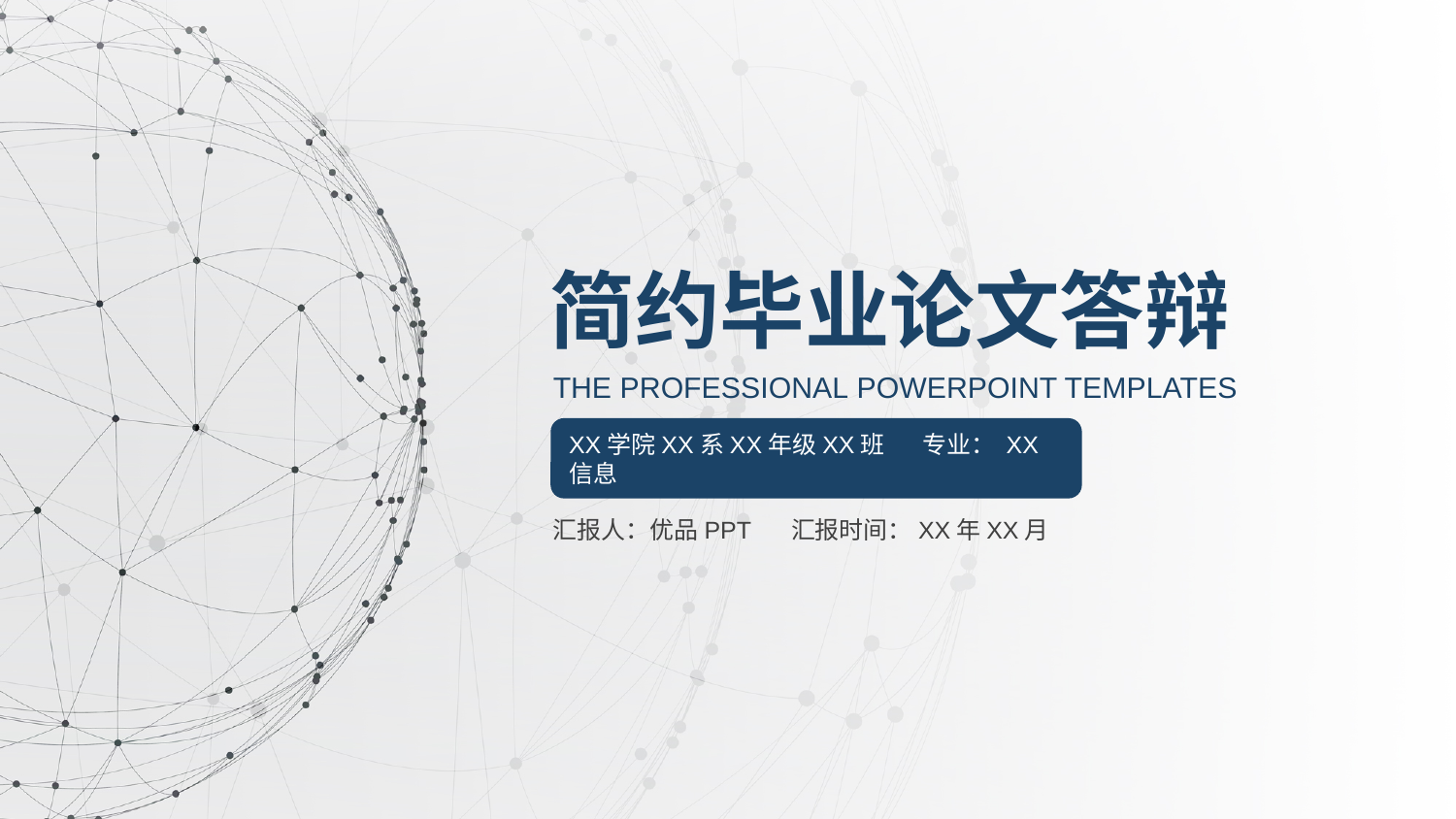

简约毕业论文答辩
THE PROFESSIONAL POWERPOINT TEMPLATES
XX学院XX系XX年级XX班       专业： XX信息
汇报人：优品PPT     汇报时间：XX年XX月